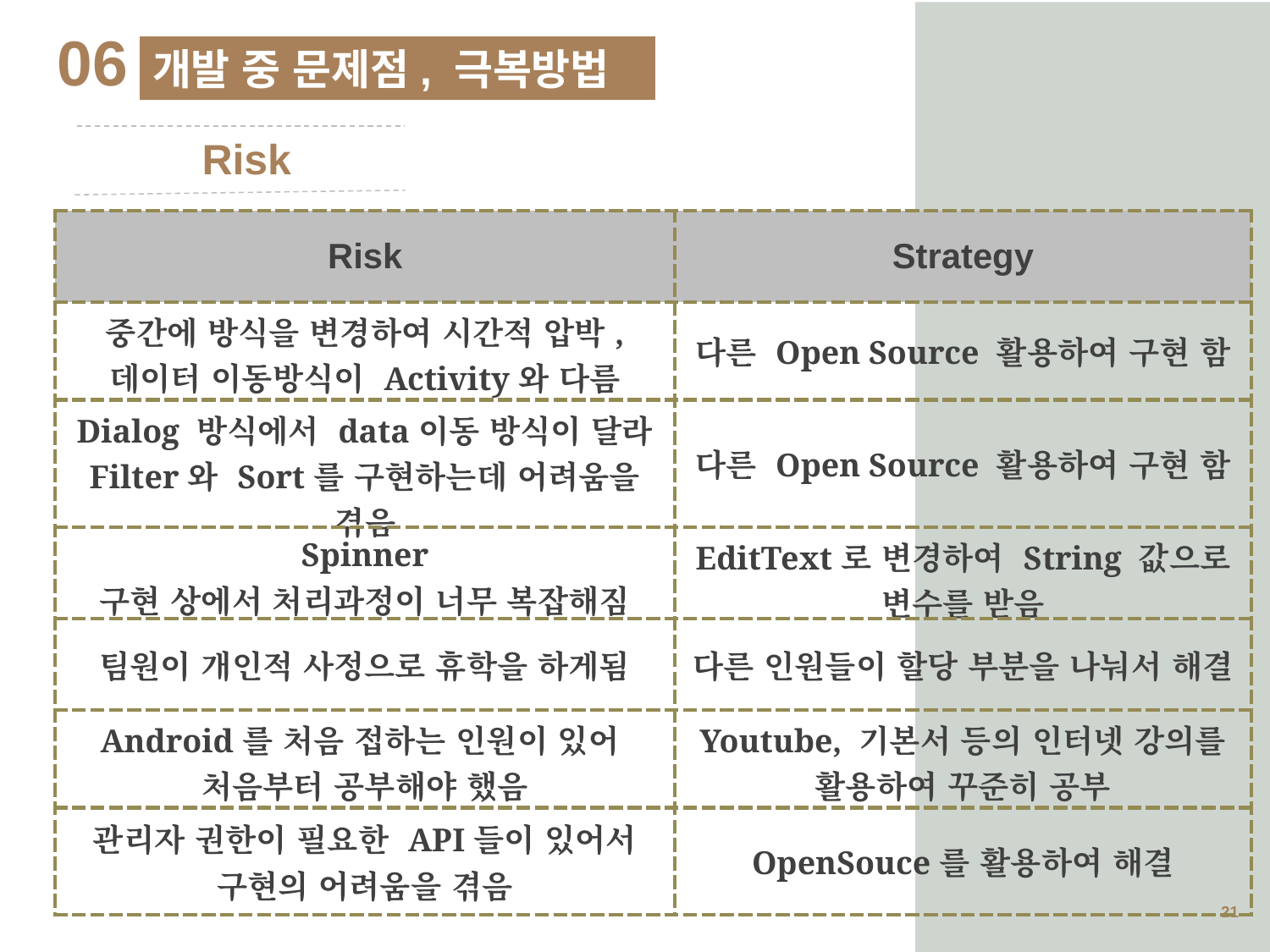

06
개발 중 문제점, 극복방법
 Risk
| Risk | Strategy |
| --- | --- |
| 중간에 방식을 변경하여 시간적 압박, 데이터 이동방식이 Activity와 다름 | 다른 Open Source 활용하여 구현 함 |
| Dialog 방식에서 data이동 방식이 달라 Filter와 Sort를 구현하는데 어려움을 겪음 | 다른 Open Source 활용하여 구현 함 |
| Spinner 구현 상에서 처리과정이 너무 복잡해짐 | EditText로 변경하여 String 값으로 변수를 받음 |
| 팀원이 개인적 사정으로 휴학을 하게됨 | 다른 인원들이 할당 부분을 나눠서 해결 |
| Android를 처음 접하는 인원이 있어 처음부터 공부해야 했음 | Youtube, 기본서 등의 인터넷 강의를 활용하여 꾸준히 공부 |
| 관리자 권한이 필요한 API들이 있어서 구현의 어려움을 겪음 | OpenSouce를 활용하여 해결 |
21